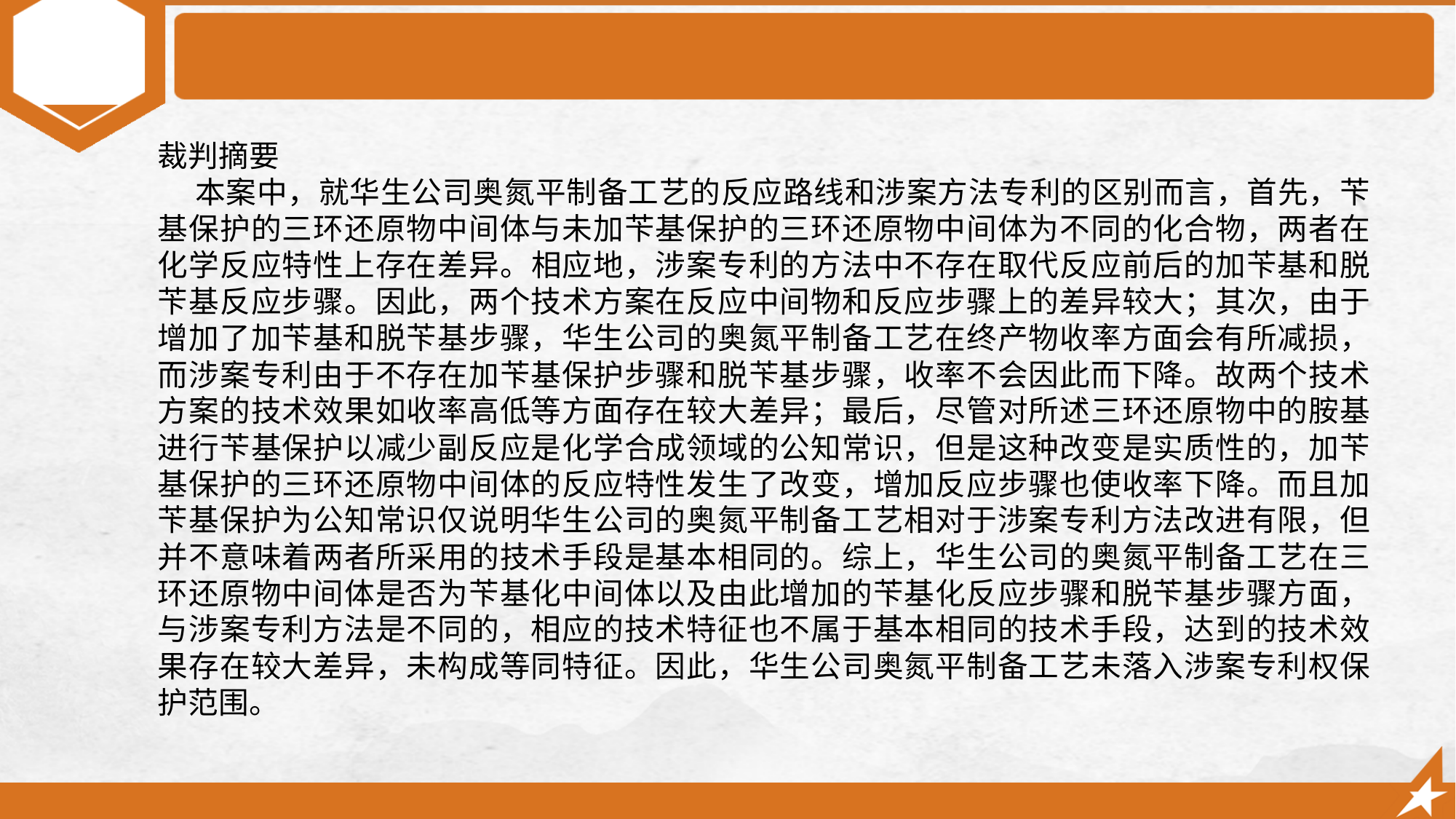

裁判摘要
    本案中，就华生公司奥氮平制备工艺的反应路线和涉案方法专利的区别而言，首先，苄基保护的三环还原物中间体与未加苄基保护的三环还原物中间体为不同的化合物，两者在化学反应特性上存在差异。相应地，涉案专利的方法中不存在取代反应前后的加苄基和脱苄基反应步骤。因此，两个技术方案在反应中间物和反应步骤上的差异较大；其次，由于增加了加苄基和脱苄基步骤，华生公司的奥氮平制备工艺在终产物收率方面会有所减损，而涉案专利由于不存在加苄基保护步骤和脱苄基步骤，收率不会因此而下降。故两个技术方案的技术效果如收率高低等方面存在较大差异；最后，尽管对所述三环还原物中的胺基进行苄基保护以减少副反应是化学合成领域的公知常识，但是这种改变是实质性的，加苄基保护的三环还原物中间体的反应特性发生了改变，增加反应步骤也使收率下降。而且加苄基保护为公知常识仅说明华生公司的奥氮平制备工艺相对于涉案专利方法改进有限，但并不意味着两者所采用的技术手段是基本相同的。综上，华生公司的奥氮平制备工艺在三环还原物中间体是否为苄基化中间体以及由此增加的苄基化反应步骤和脱苄基步骤方面，与涉案专利方法是不同的，相应的技术特征也不属于基本相同的技术手段，达到的技术效果存在较大差异，未构成等同特征。因此，华生公司奥氮平制备工艺未落入涉案专利权保护范围。